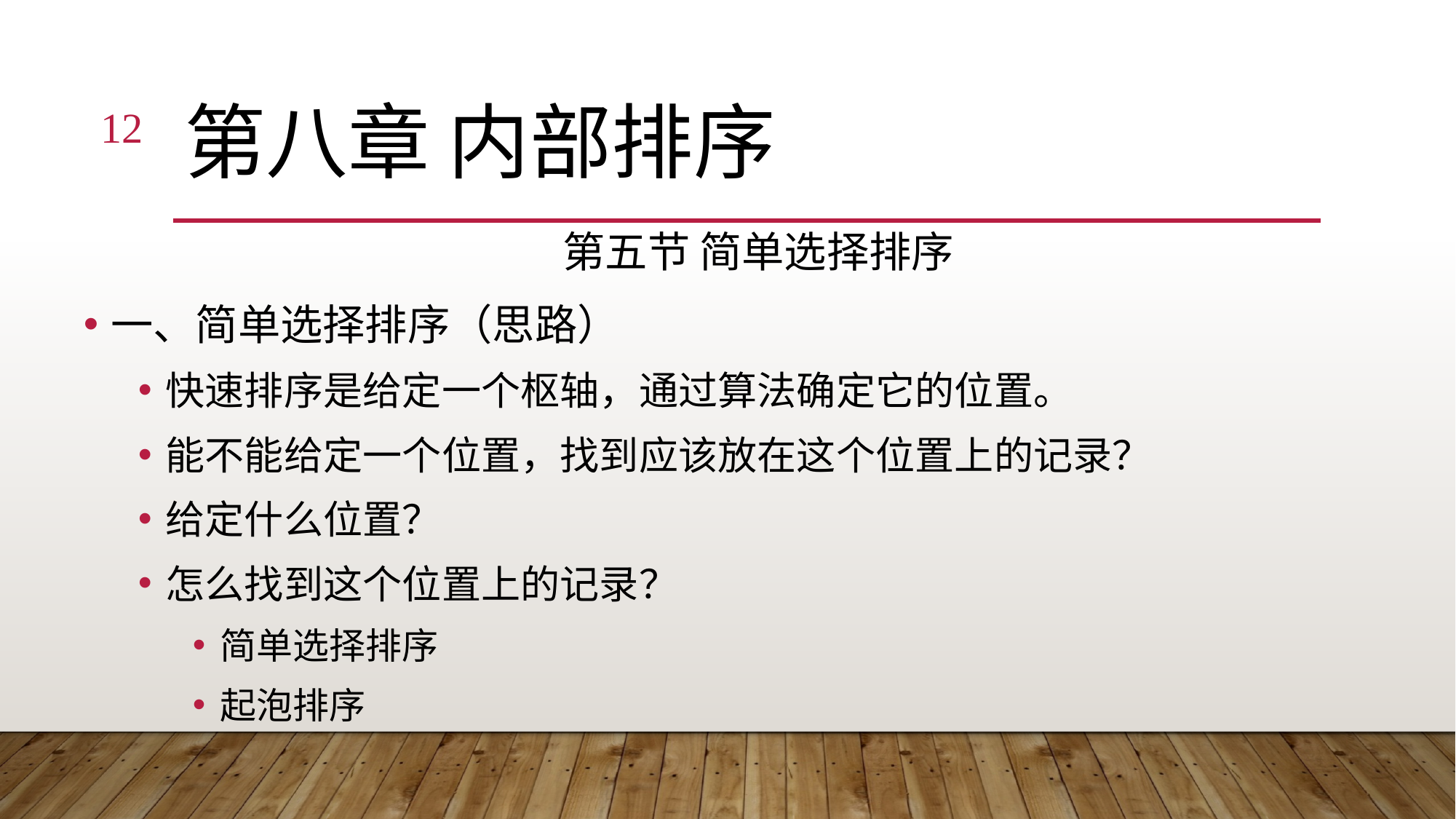

12
# 第八章 内部排序
第五节 简单选择排序
一、简单选择排序（思路）
快速排序是给定一个枢轴，通过算法确定它的位置。
能不能给定一个位置，找到应该放在这个位置上的记录？
给定什么位置？
怎么找到这个位置上的记录？
简单选择排序
起泡排序